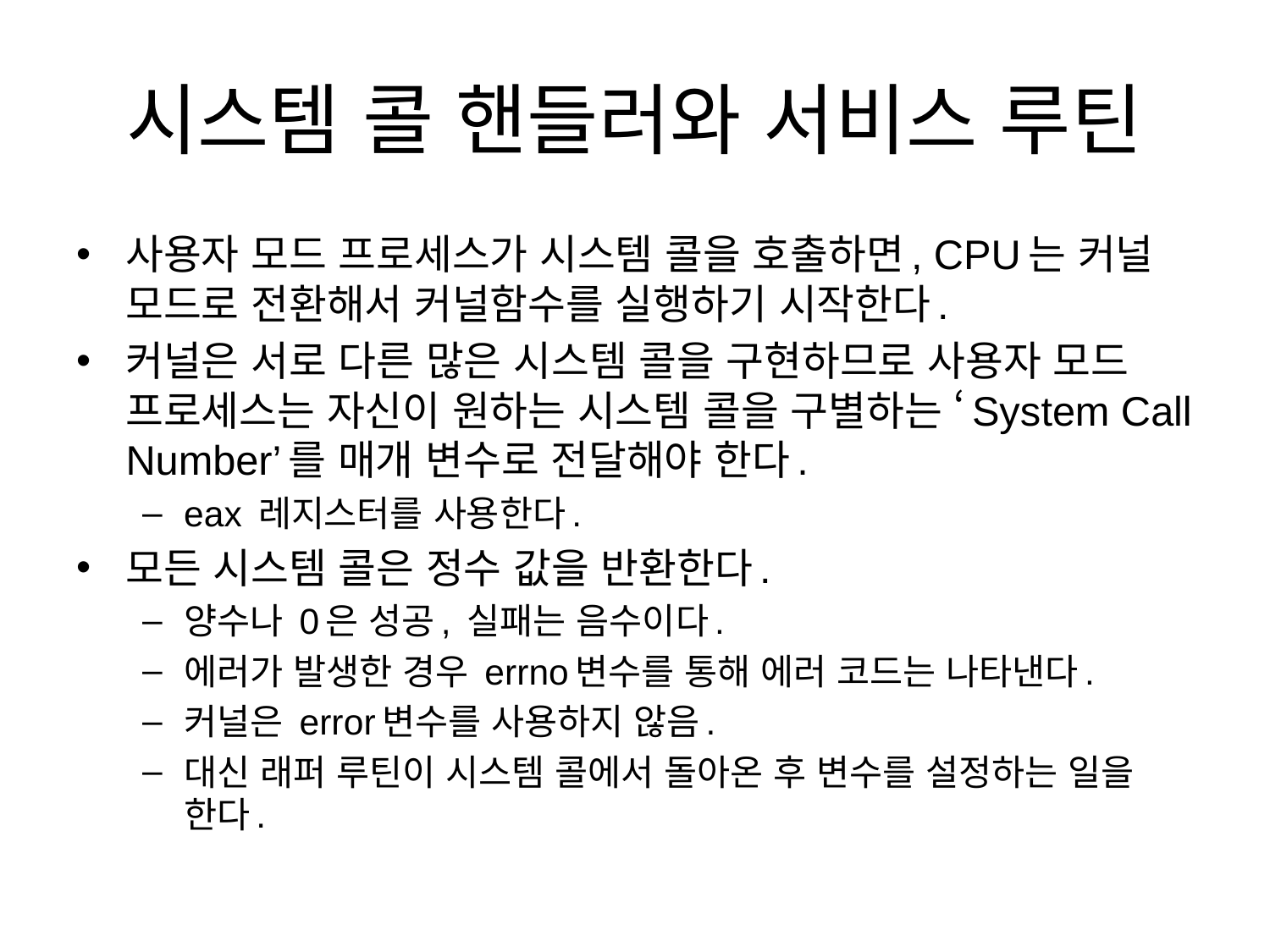

# 시스템 콜 핸들러와 서비스 루틴
사용자 모드 프로세스가 시스템 콜을 호출하면, CPU는 커널 모드로 전환해서 커널함수를 실행하기 시작한다.
커널은 서로 다른 많은 시스템 콜을 구현하므로 사용자 모드 프로세스는 자신이 원하는 시스템 콜을 구별하는 ‘System Call Number’를 매개 변수로 전달해야 한다.
eax 레지스터를 사용한다.
모든 시스템 콜은 정수 값을 반환한다.
양수나 0은 성공, 실패는 음수이다.
에러가 발생한 경우 errno변수를 통해 에러 코드는 나타낸다.
커널은 error변수를 사용하지 않음.
대신 래퍼 루틴이 시스템 콜에서 돌아온 후 변수를 설정하는 일을 한다.